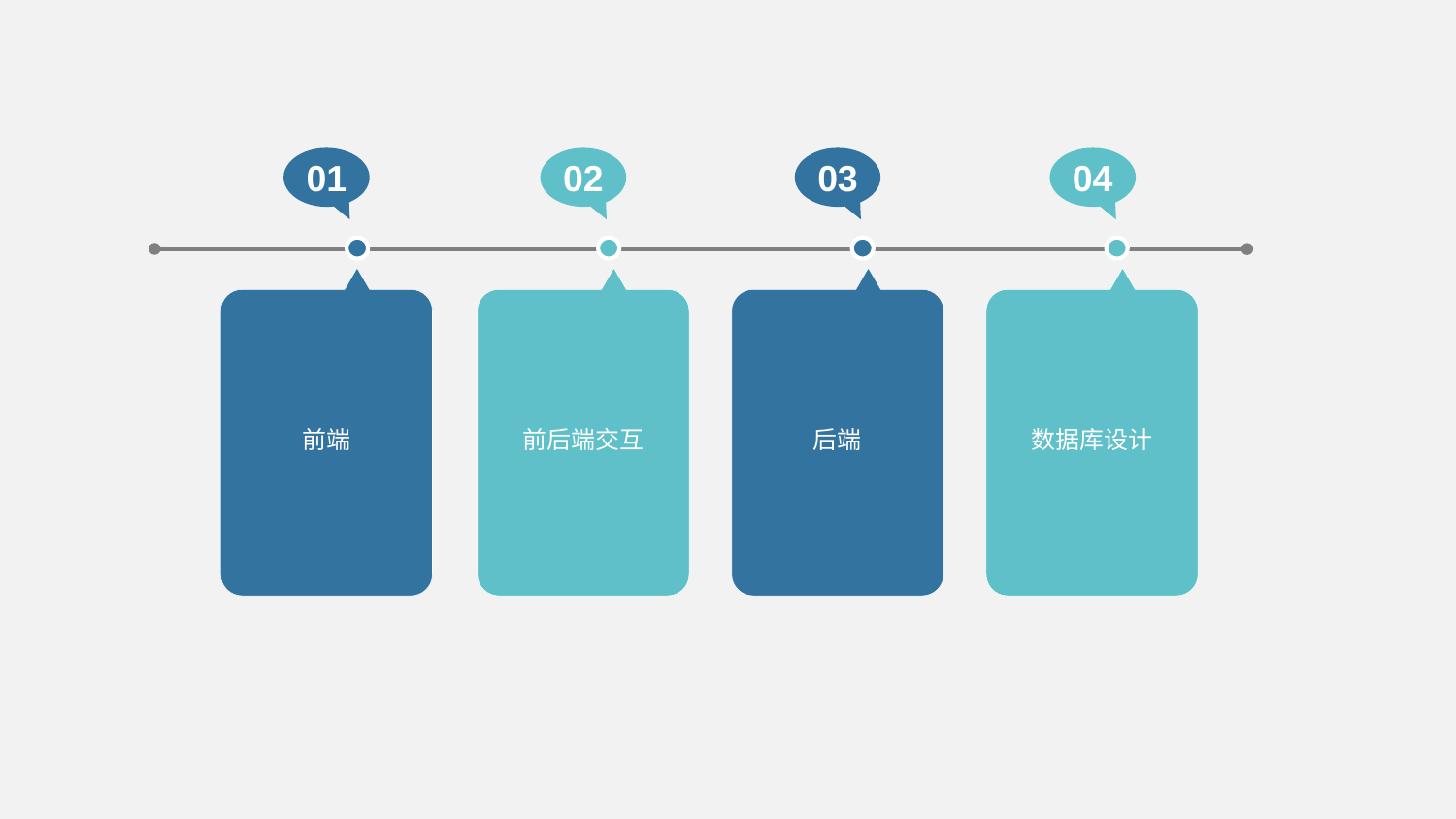

01

前端
02

前后端交互
03

后端
04

数据库设计